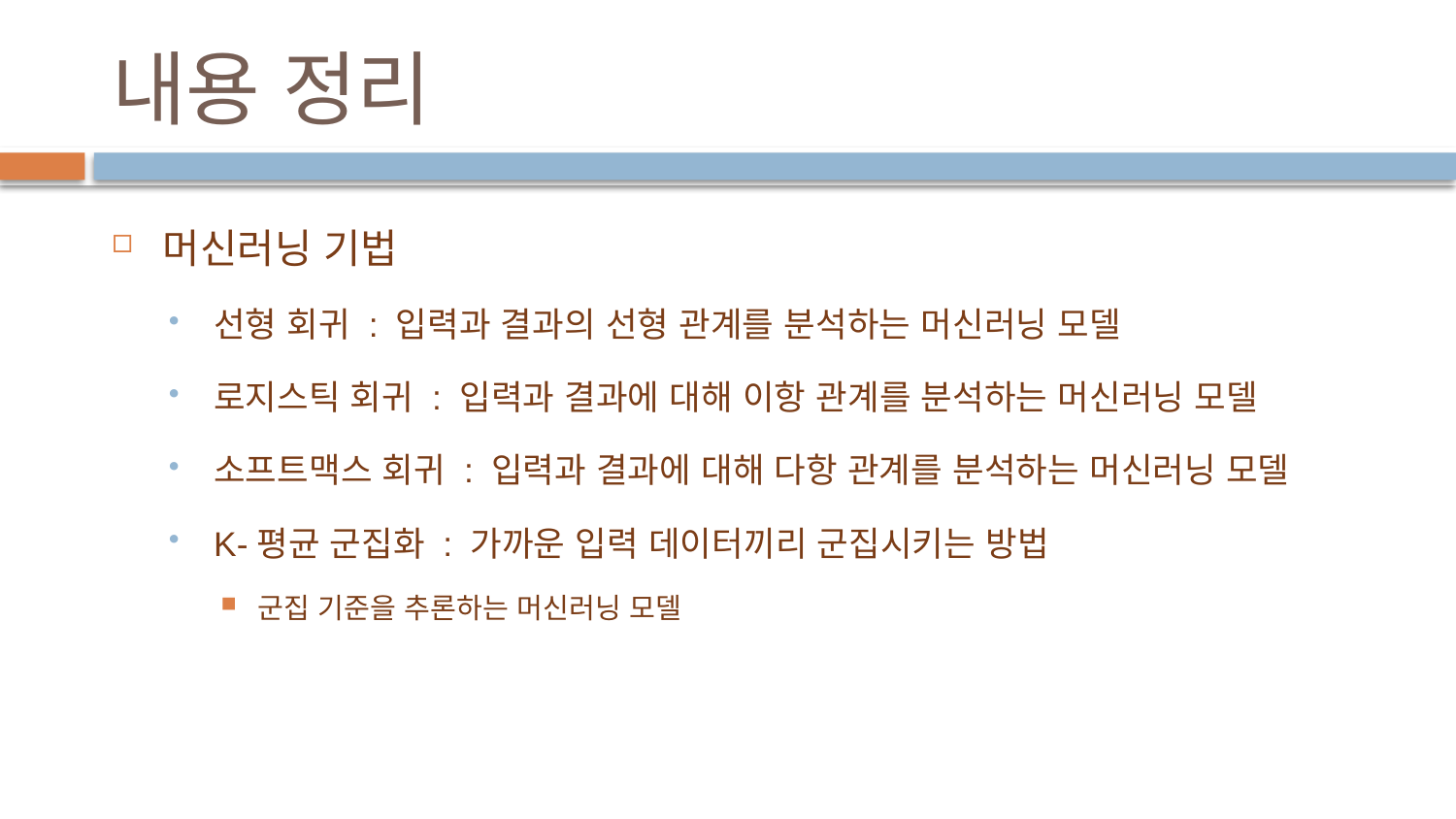

# 내용 정리
머신러닝 기법
선형 회귀 : 입력과 결과의 선형 관계를 분석하는 머신러닝 모델
로지스틱 회귀 : 입력과 결과에 대해 이항 관계를 분석하는 머신러닝 모델
소프트맥스 회귀 : 입력과 결과에 대해 다항 관계를 분석하는 머신러닝 모델
K-평균 군집화 : 가까운 입력 데이터끼리 군집시키는 방법
군집 기준을 추론하는 머신러닝 모델